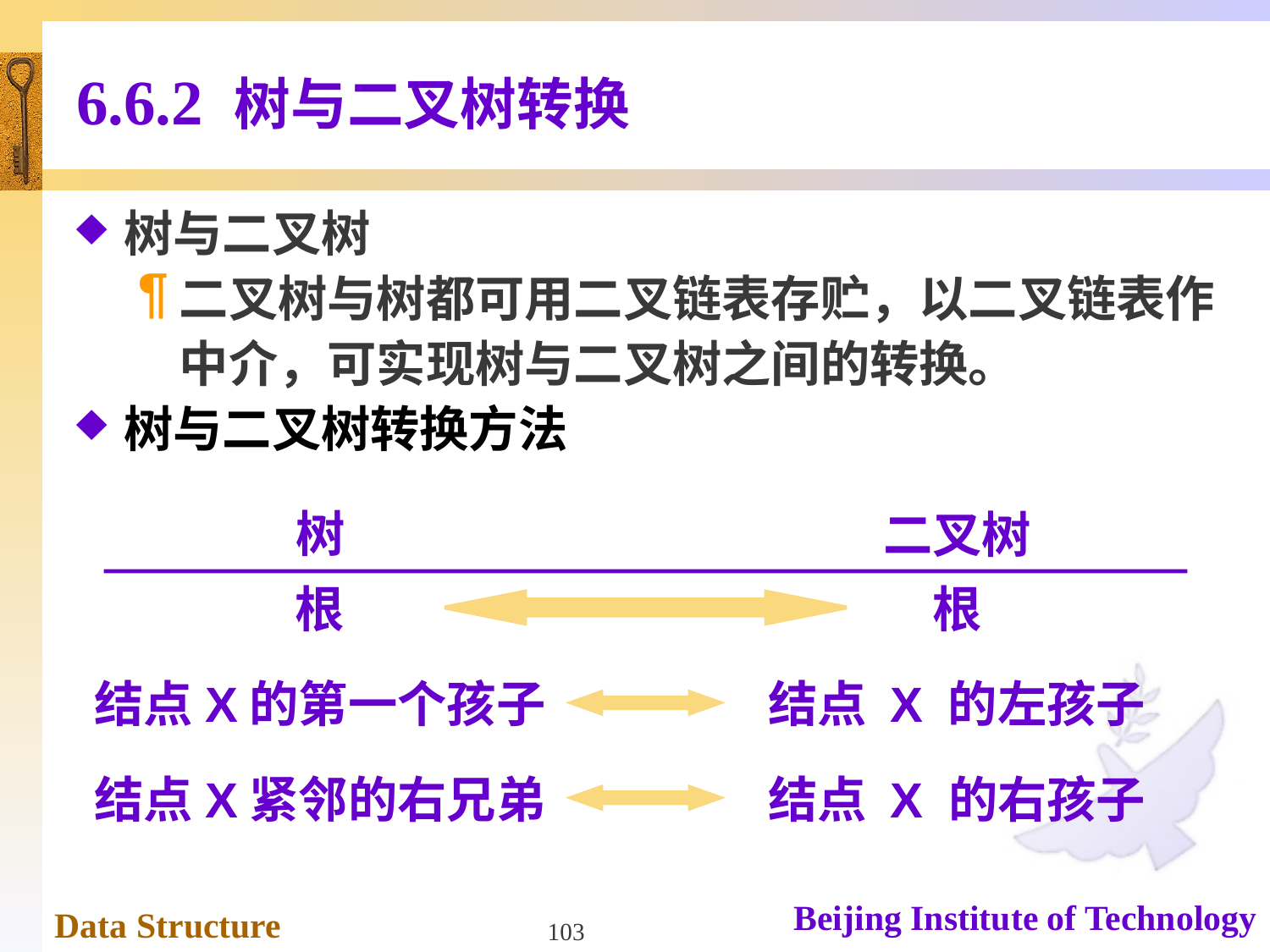

# 6.6.2 树与二叉树转换
树与二叉树
二叉树与树都可用二叉链表存贮，以二叉链表作中介，可实现树与二叉树之间的转换。
树与二叉树转换方法
树
二叉树

根
根

结点X的第一个孩子
结点 X 的左孩子

结点X紧邻的右兄弟
结点 X 的右孩子

103